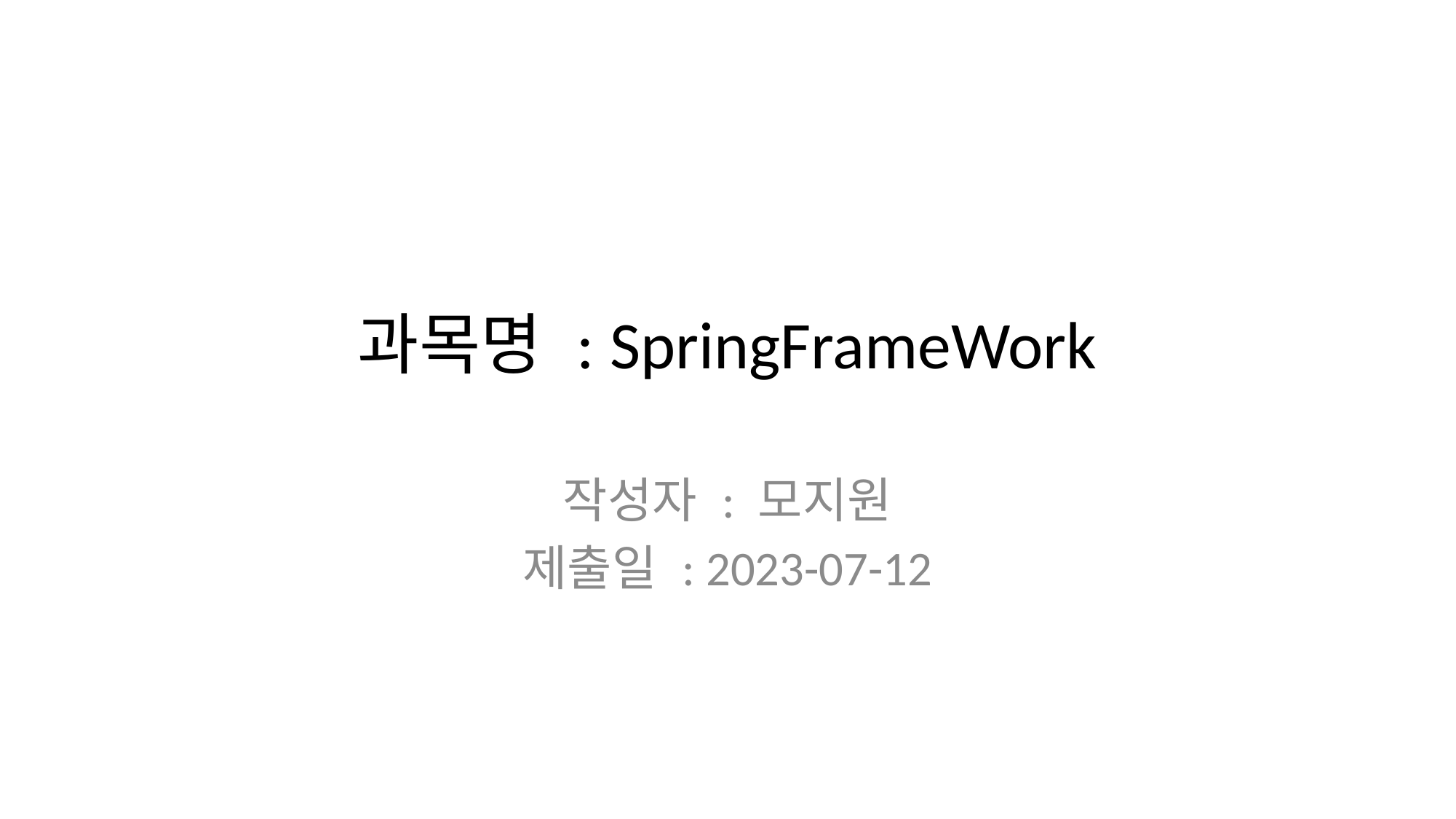

# 과목명 : SpringFrameWork
작성자 : 모지원
제출일 : 2023-07-12